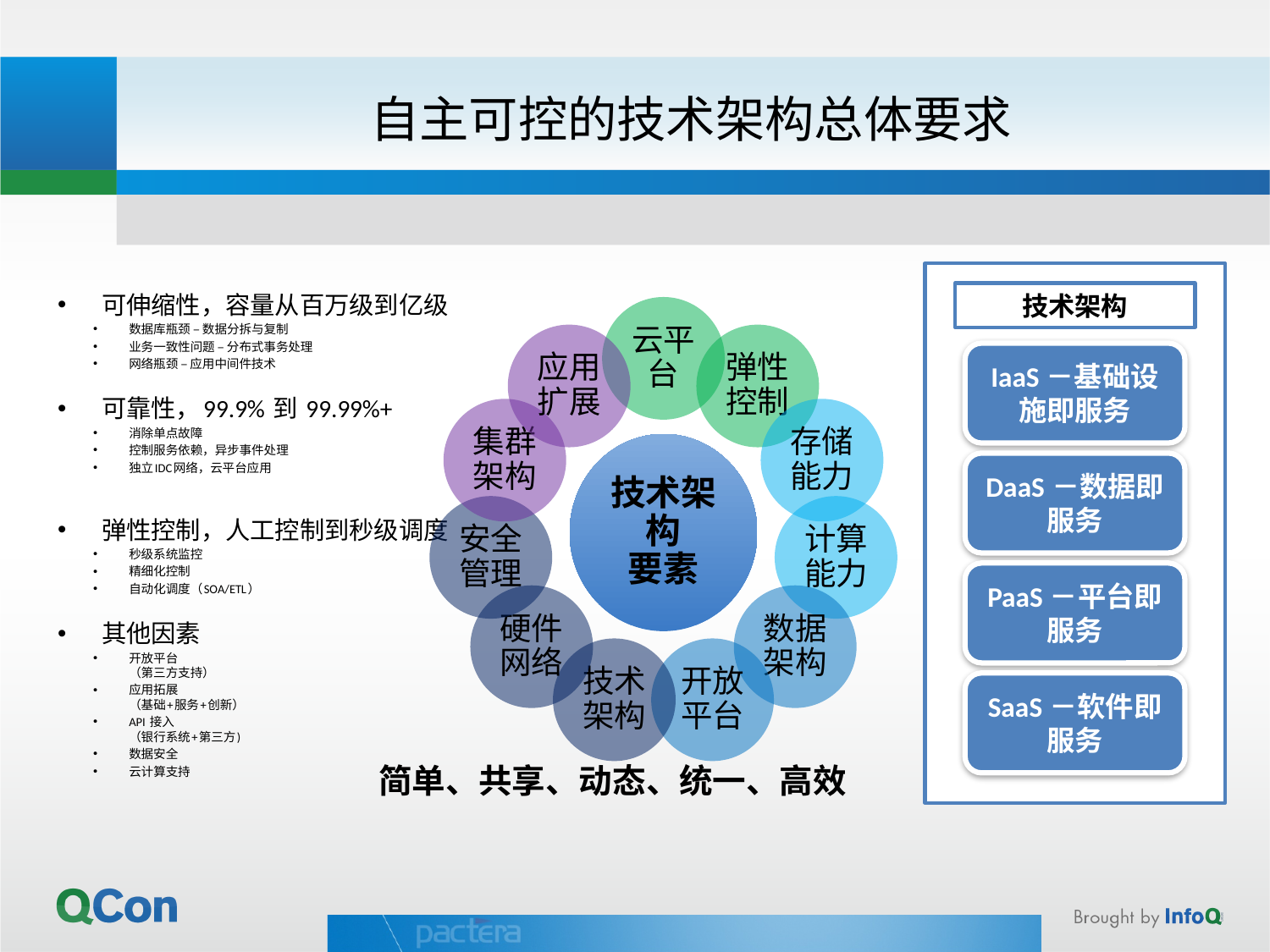

# 自主可控的技术架构总体要求

技术架构
可伸缩性，容量从百万级到亿级
数据库瓶颈 – 数据分拆与复制
业务一致性问题 – 分布式事务处理
网络瓶颈 – 应用中间件技术

可靠性，99.9% 到 99.99%+
消除单点故障
控制服务依赖，异步事件处理
独立IDC网络，云平台应用

弹性控制，人工控制到秒级调度
秒级系统监控
精细化控制
自动化调度（SOA/ETL）

其他因素
开放平台
（第三方支持）
应用拓展
（基础+服务+创新）
API 接入
（银行系统+第三方)
数据安全
云计算支持
技术架构
要素
云平台
弹性
控制
存储
能力
计算
能力
数据
架构
开放
平台
技术
架构
硬件
网络
安全
管理
集群
架构
应用
扩展
IaaS－基础设施即服务
DaaS－数据即服务
PaaS－平台即服务
SaaS－软件即服务
简单、共享、动态、统一、高效